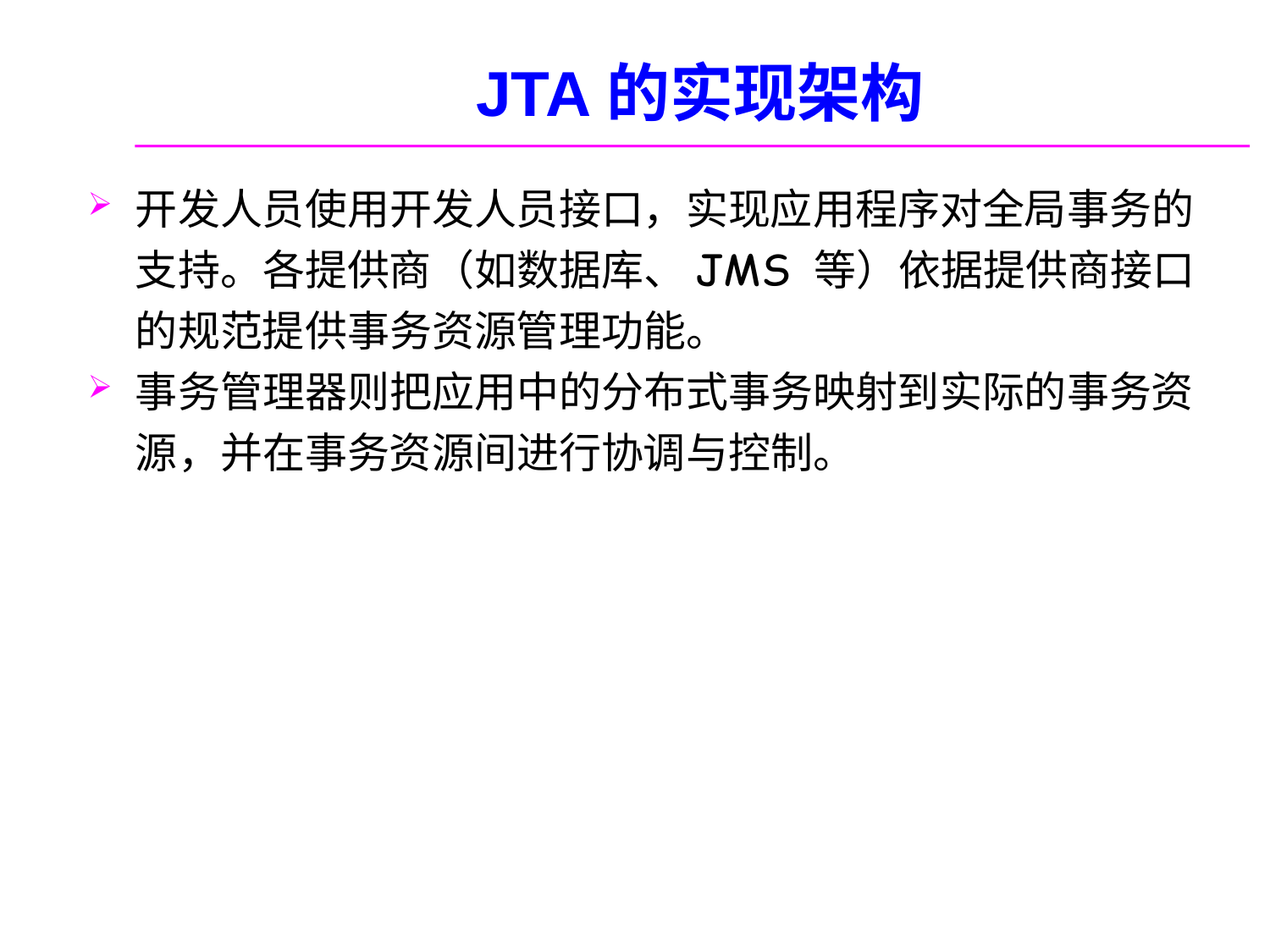

# JTA的实现架构
开发人员使用开发人员接口，实现应用程序对全局事务的支持。各提供商（如数据库、JMS 等）依据提供商接口的规范提供事务资源管理功能。
事务管理器则把应用中的分布式事务映射到实际的事务资源，并在事务资源间进行协调与控制。
56